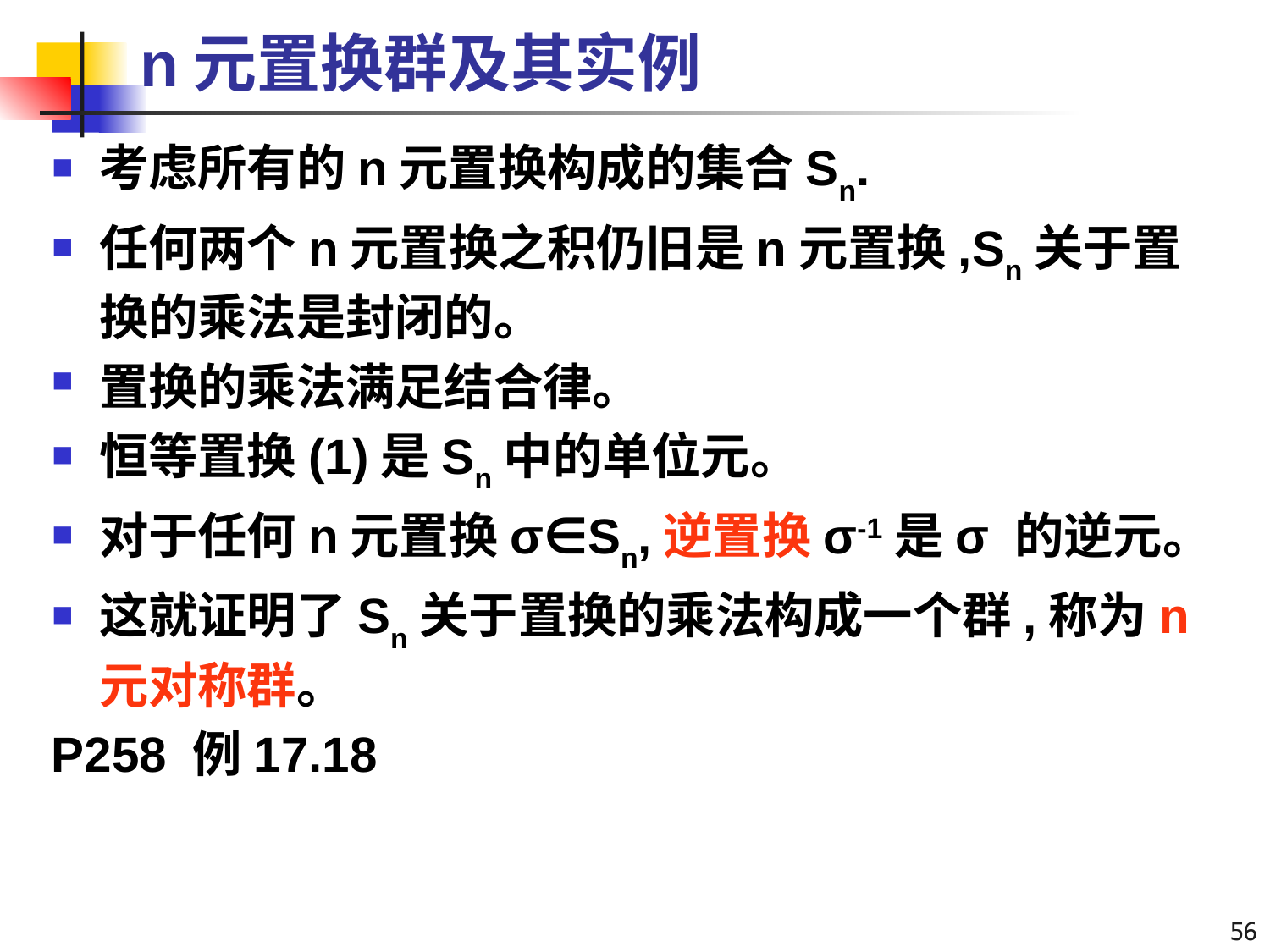

# n元置换群及其实例
考虑所有的n元置换构成的集合Sn.
任何两个n元置换之积仍旧是n元置换,Sn关于置换的乘法是封闭的。
置换的乘法满足结合律。
恒等置换(1)是Sn中的单位元。
对于任何n元置换σ∈Sn,逆置换σ-1是σ 的逆元。
这就证明了Sn关于置换的乘法构成一个群,称为n元对称群。
P258 例17.18
56